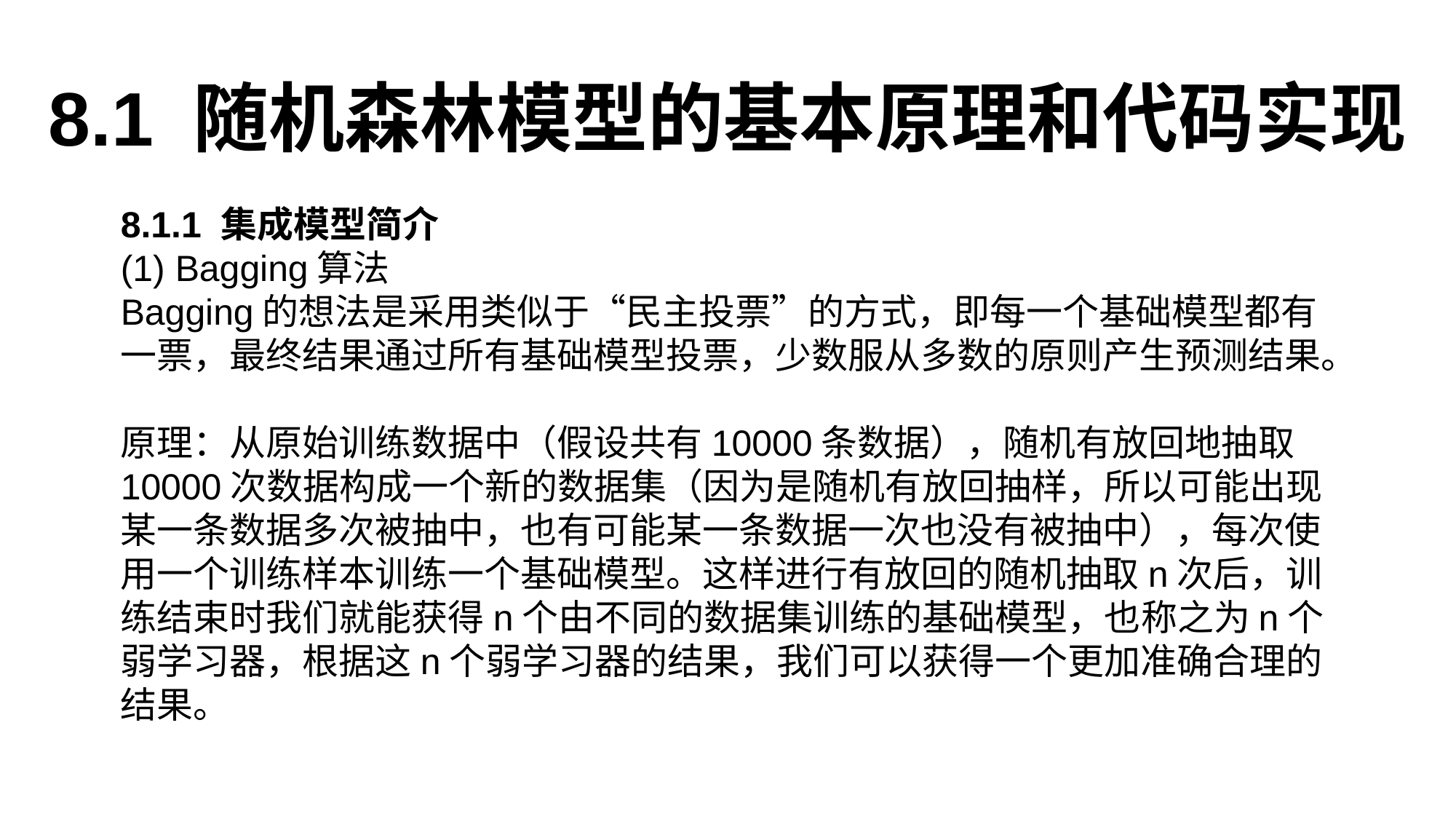

8.1 随机森林模型的基本原理和代码实现
8.1.1 集成模型简介
Bagging算法
Bagging的想法是采用类似于“民主投票”的方式，即每一个基础模型都有一票，最终结果通过所有基础模型投票，少数服从多数的原则产生预测结果。

原理：从原始训练数据中（假设共有10000条数据），随机有放回地抽取10000次数据构成一个新的数据集（因为是随机有放回抽样，所以可能出现某一条数据多次被抽中，也有可能某一条数据一次也没有被抽中），每次使用一个训练样本训练一个基础模型。这样进行有放回的随机抽取n次后，训练结束时我们就能获得n个由不同的数据集训练的基础模型，也称之为n个弱学习器，根据这n个弱学习器的结果，我们可以获得一个更加准确合理的结果。